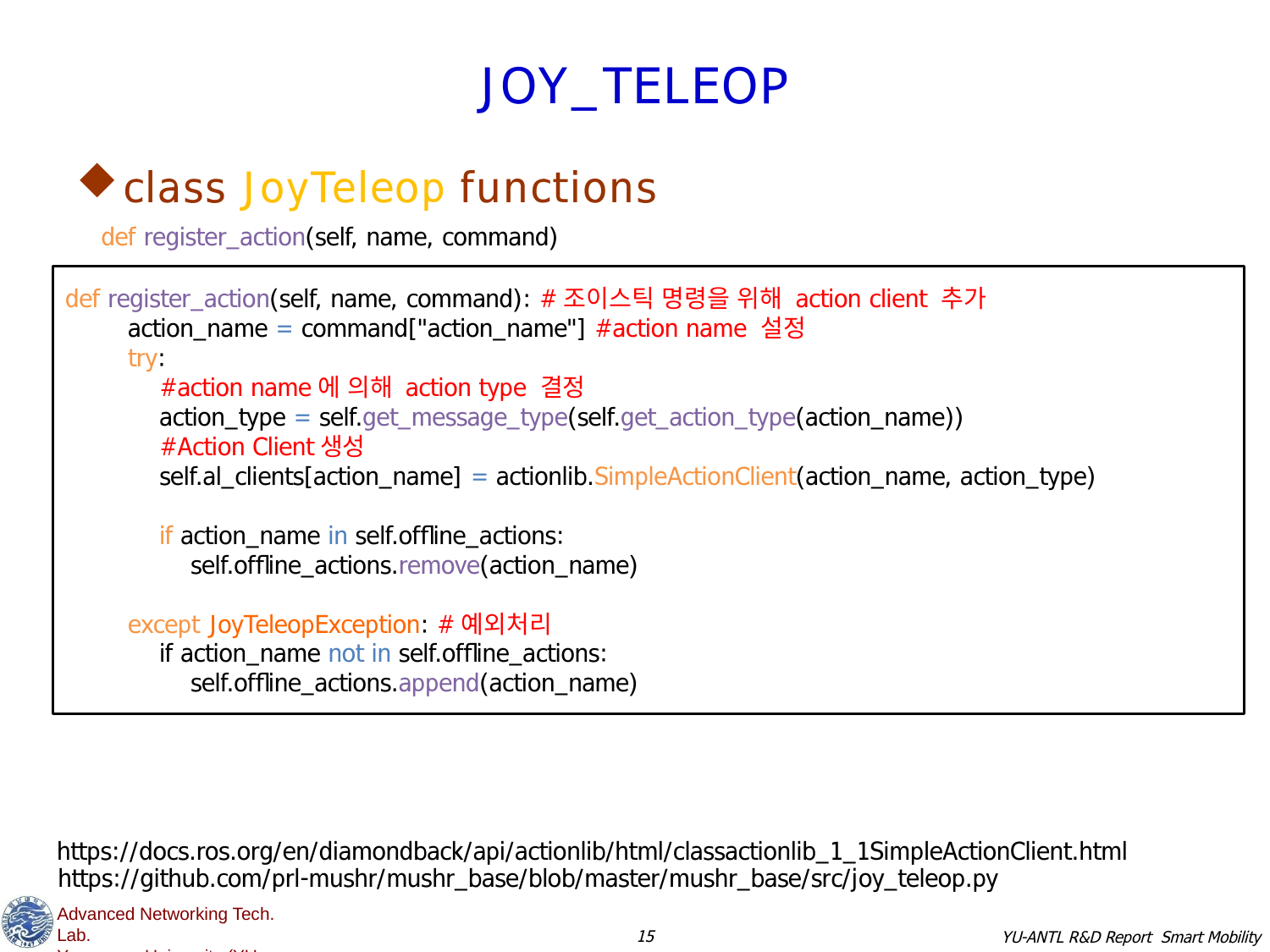

# JOY_TELEOP
class JoyTeleop functions
def register_action(self, name, command)

def register_action(self, name, command): #조이스틱 명령을 위해 action client 추가
        action_name = command["action_name"] #action name 설정
        try:
            #action name에 의해 action type 결정
            action_type = self.get_message_type(self.get_action_type(action_name))
            #Action Client생성
            self.al_clients[action_name] = actionlib.SimpleActionClient(action_name, action_type)

            if action_name in self.offline_actions:
                self.offline_actions.remove(action_name)

        except JoyTeleopException: #예외처리
            if action_name not in self.offline_actions:
                self.offline_actions.append(action_name)

https://docs.ros.org/en/diamondback/api/actionlib/html/classactionlib_1_1SimpleActionClient.html
https://github.com/prl-mushr/mushr_base/blob/master/mushr_base/src/joy_teleop.py